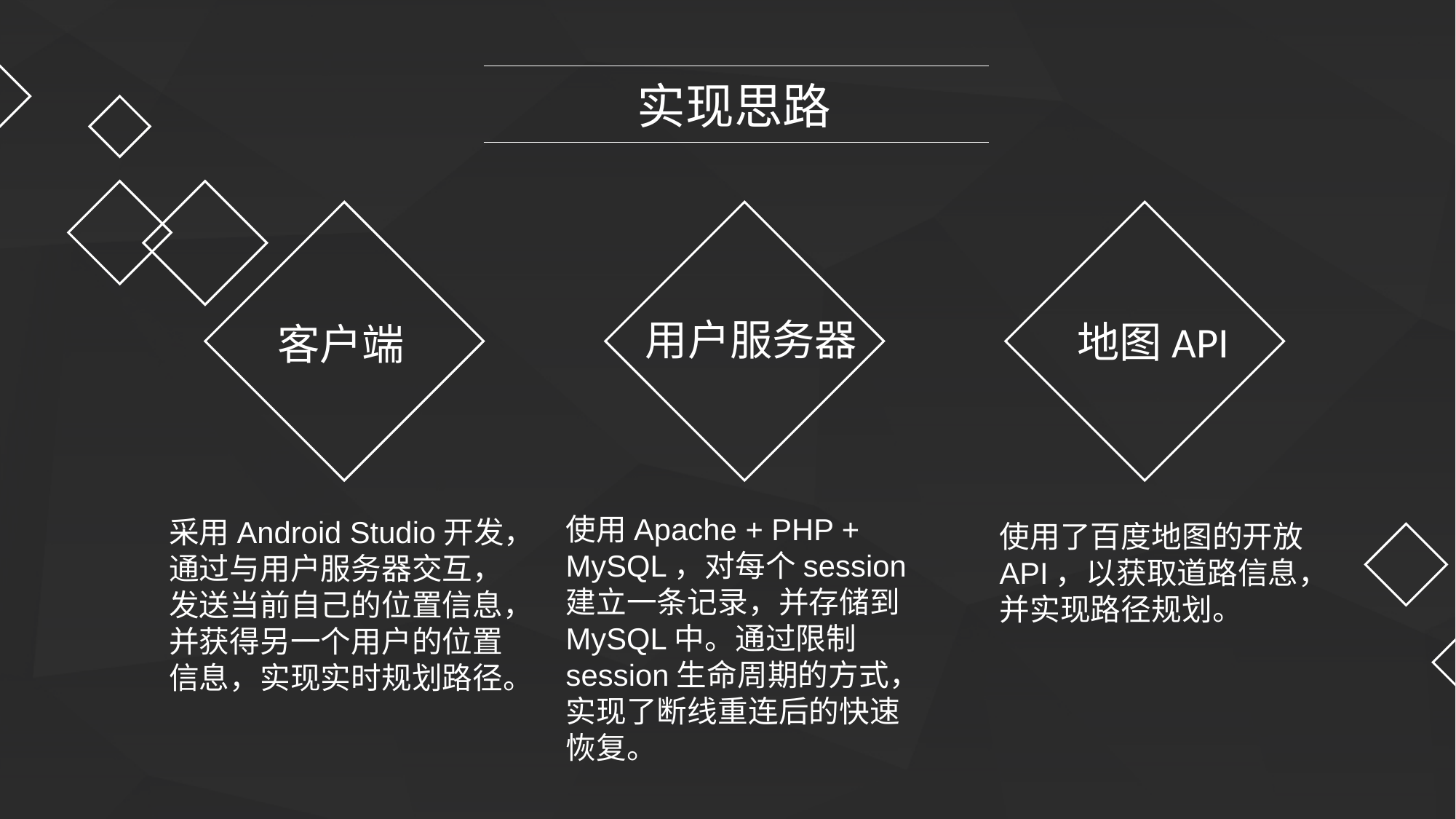

实现思路

用户服务器
地图API
客户端
使用Apache + PHP + MySQL，对每个session建立一条记录，并存储到MySQL中。通过限制session生命周期的方式，实现了断线重连后的快速恢复。
采用Android Studio开发，通过与用户服务器交互，发送当前自己的位置信息，并获得另一个用户的位置信息，实现实时规划路径。
使用了百度地图的开放API，以获取道路信息，并实现路径规划。